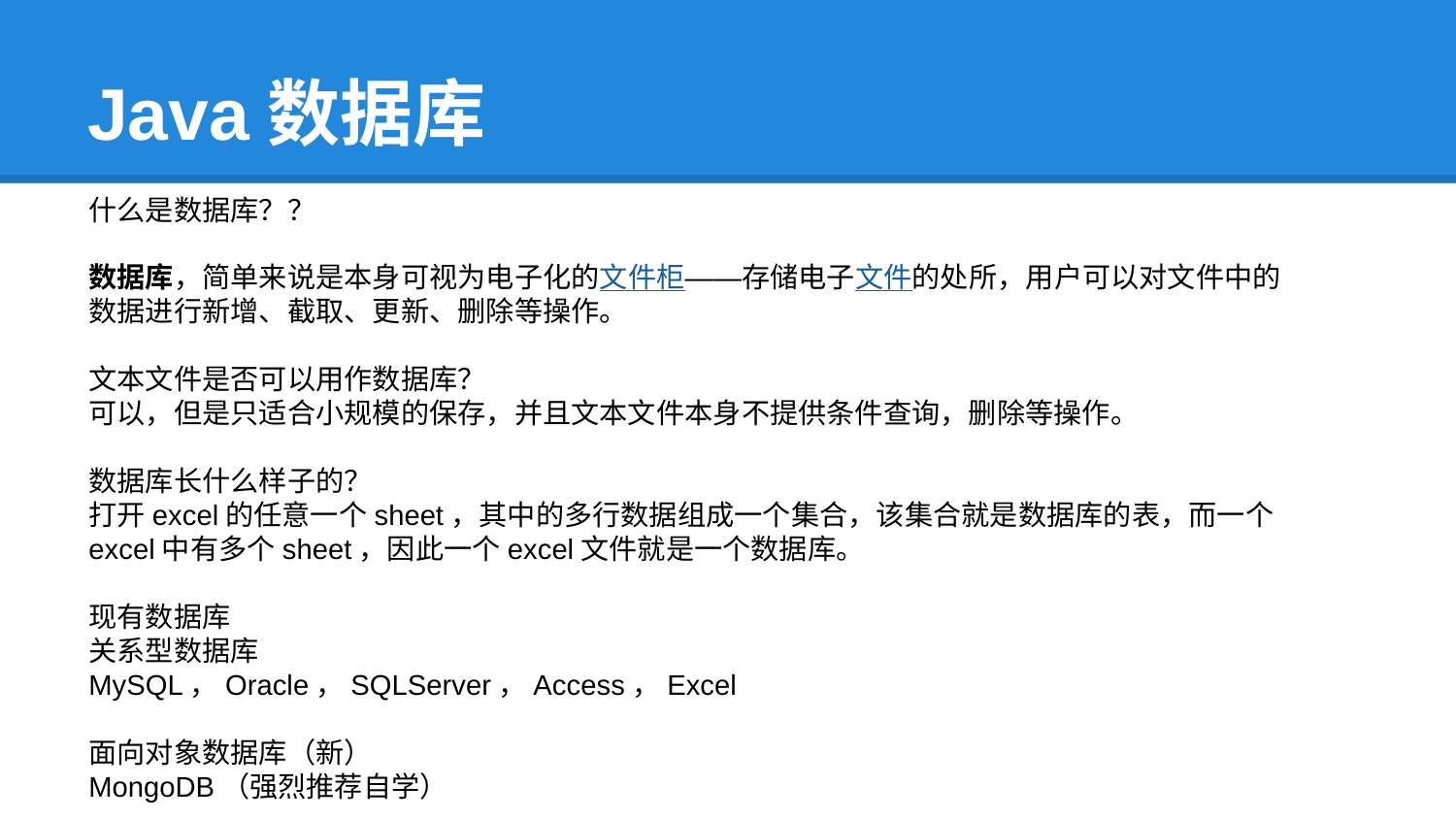

# Java数据库
什么是数据库？？

数据库，简单来说是本身可视为电子化的文件柜——存储电子文件的处所，用户可以对文件中的数据进行新增、截取、更新、删除等操作。

文本文件是否可以用作数据库？
可以，但是只适合小规模的保存，并且文本文件本身不提供条件查询，删除等操作。

数据库长什么样子的？
打开excel的任意一个sheet，其中的多行数据组成一个集合，该集合就是数据库的表，而一个excel中有多个sheet，因此一个excel文件就是一个数据库。

现有数据库
关系型数据库
MySQL，Oracle，SQLServer，Access，Excel

面向对象数据库（新）
MongoDB（强烈推荐自学）